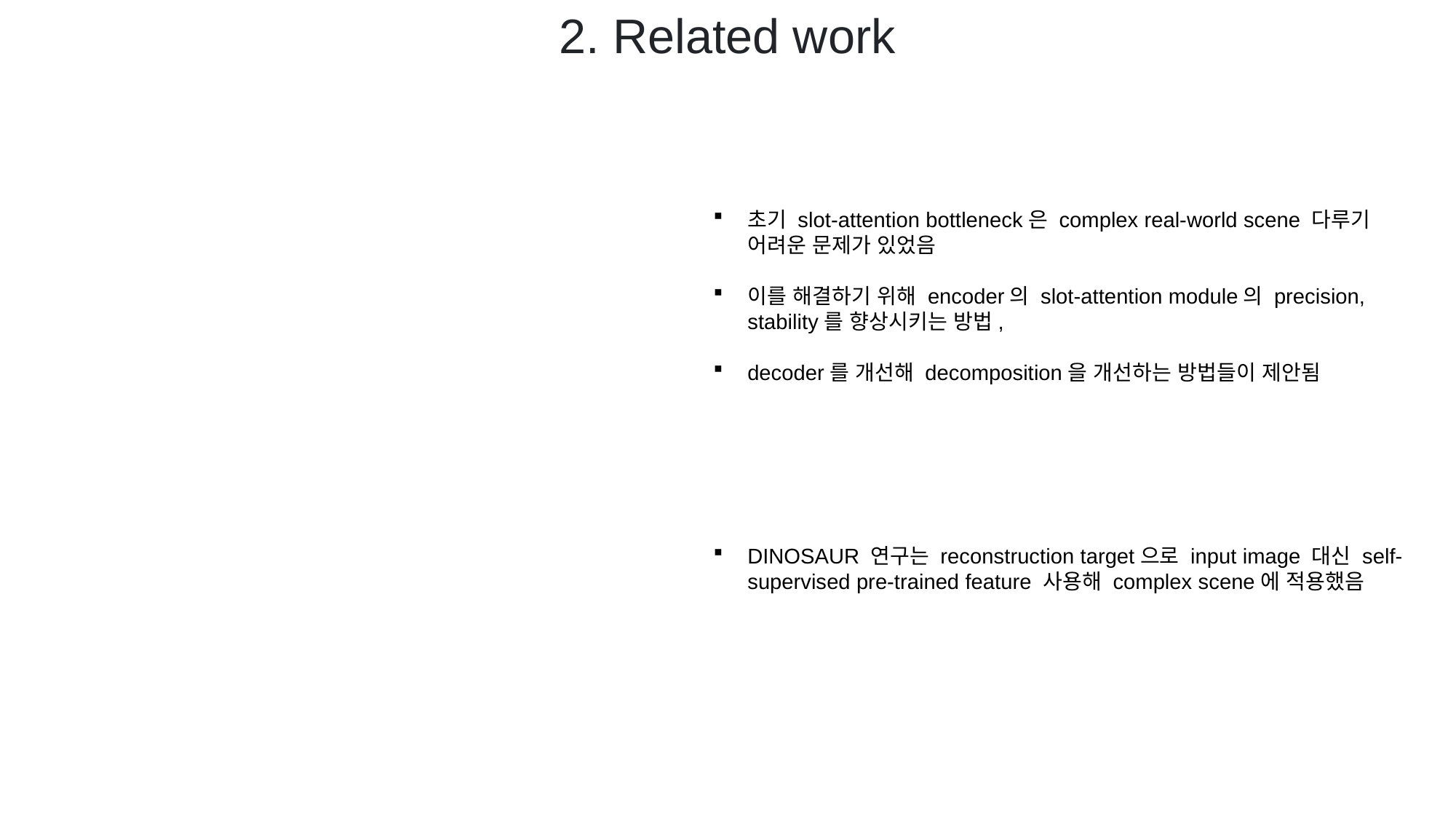

2. Related work
초기 slot-attention bottleneck은 complex real-world scene 다루기 어려운 문제가 있었음

이를 해결하기 위해 encoder의 slot-attention module의 precision, stability를 향상시키는 방법,

decoder를 개선해 decomposition을 개선하는 방법들이 제안됨

DINOSAUR 연구는 reconstruction target으로 input image 대신 self-supervised pre-trained feature 사용해 complex scene에 적용했음